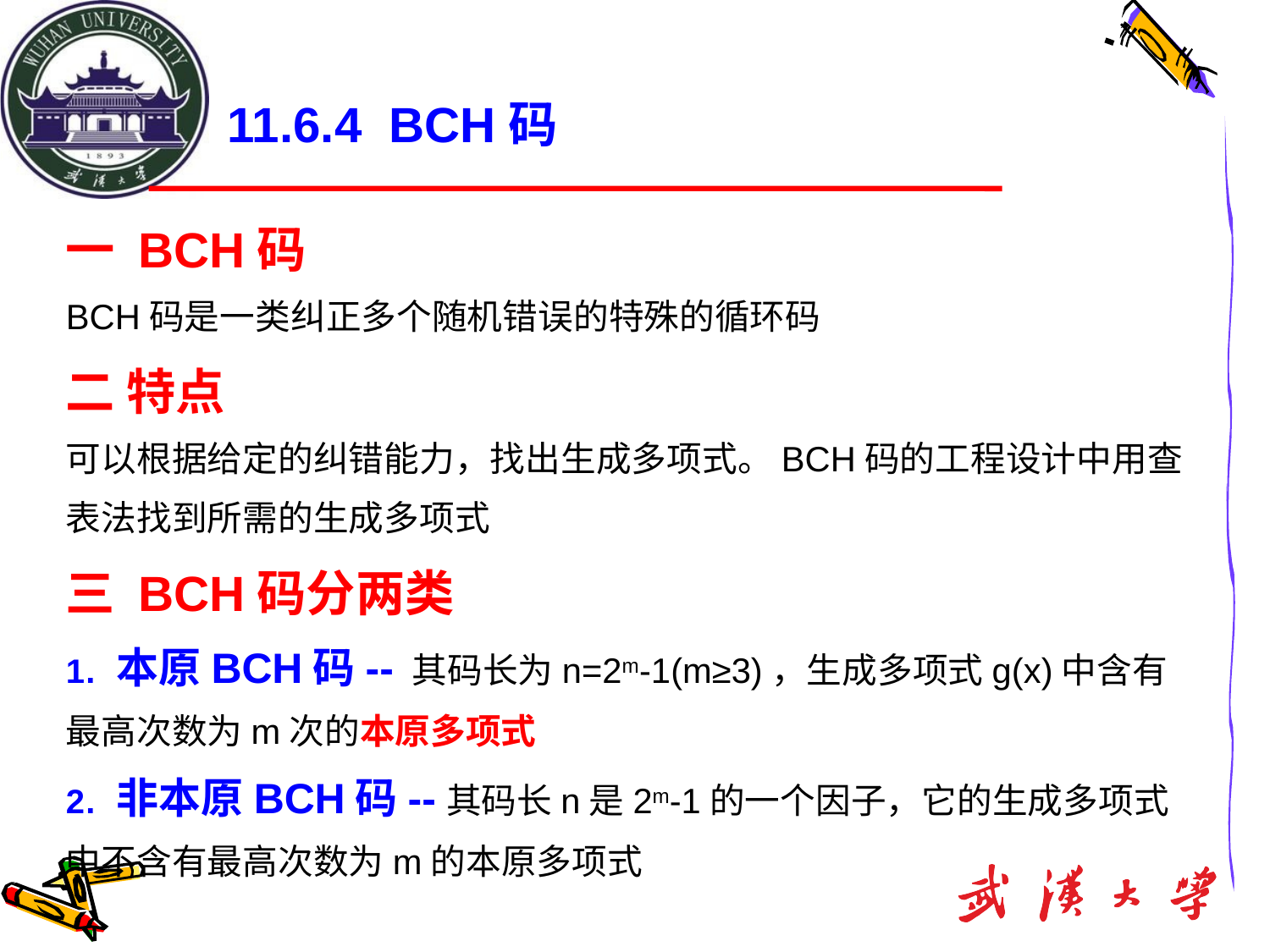

11.6.4  BCH码
一 BCH码
BCH码是一类纠正多个随机错误的特殊的循环码
二 特点
可以根据给定的纠错能力，找出生成多项式。BCH码的工程设计中用查表法找到所需的生成多项式
三 BCH码分两类
 本原BCH码-- 其码长为n=2m-1(m≥3)，生成多项式g(x)中含有最高次数为m次的本原多项式
 非本原BCH码--其码长n是2m-1的一个因子，它的生成多项式中不含有最高次数为m的本原多项式